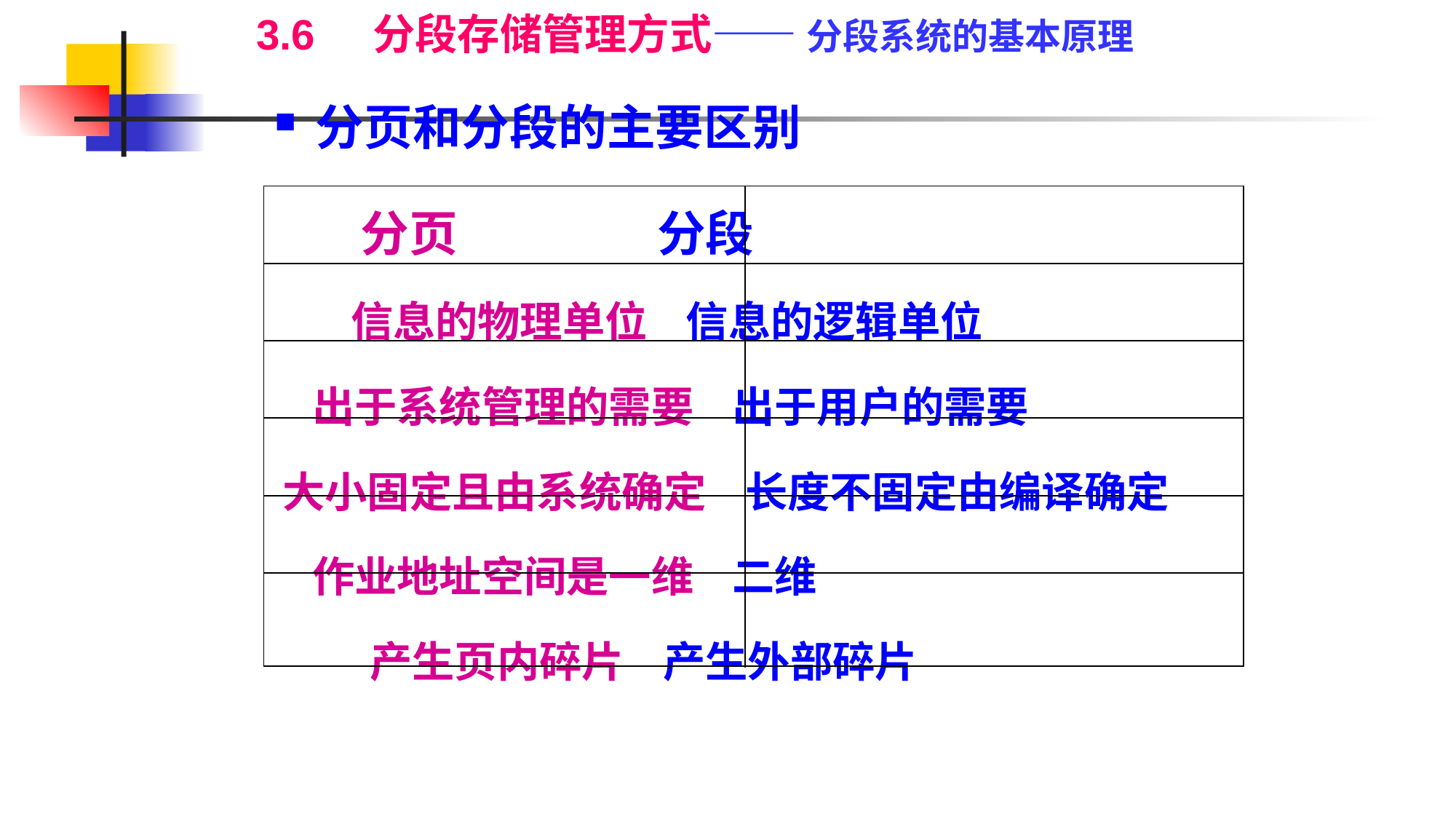

3.6    分段存储管理方式—— 分段系统的基本原理
分页和分段的主要区别

       分页                  分段
      信息的物理单位    信息的逻辑单位
  出于系统管理的需要    出于用户的需要
大小固定且由系统确定    长度不固定由编译确定
  作业地址空间是一维    二维
        产生页内碎片    产生外部碎片
|  |
| --- |